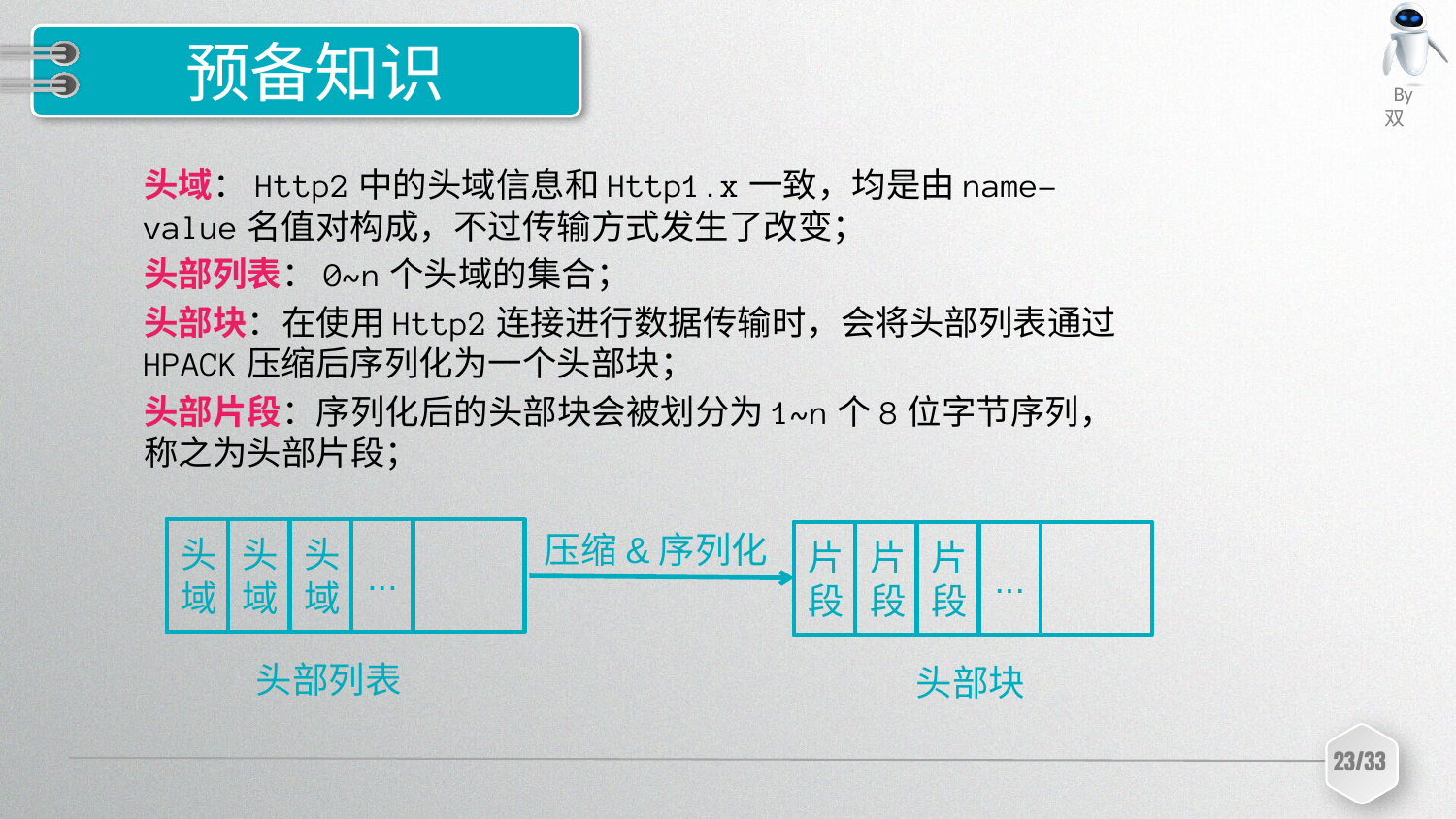

# 预备知识
头域：Http2中的头域信息和Http1.x一致，均是由name-value名值对构成，不过传输方式发生了改变；
头部列表：0~n个头域的集合；
头部块：在使用Http2连接进行数据传输时，会将头部列表通过HPACK压缩后序列化为一个头部块；
头部片段：序列化后的头部块会被划分为1~n个8位字节序列，称之为头部片段；

头域

头域
头域
...
压缩&序列化
片段

片段
片段
...
头部列表
头部块